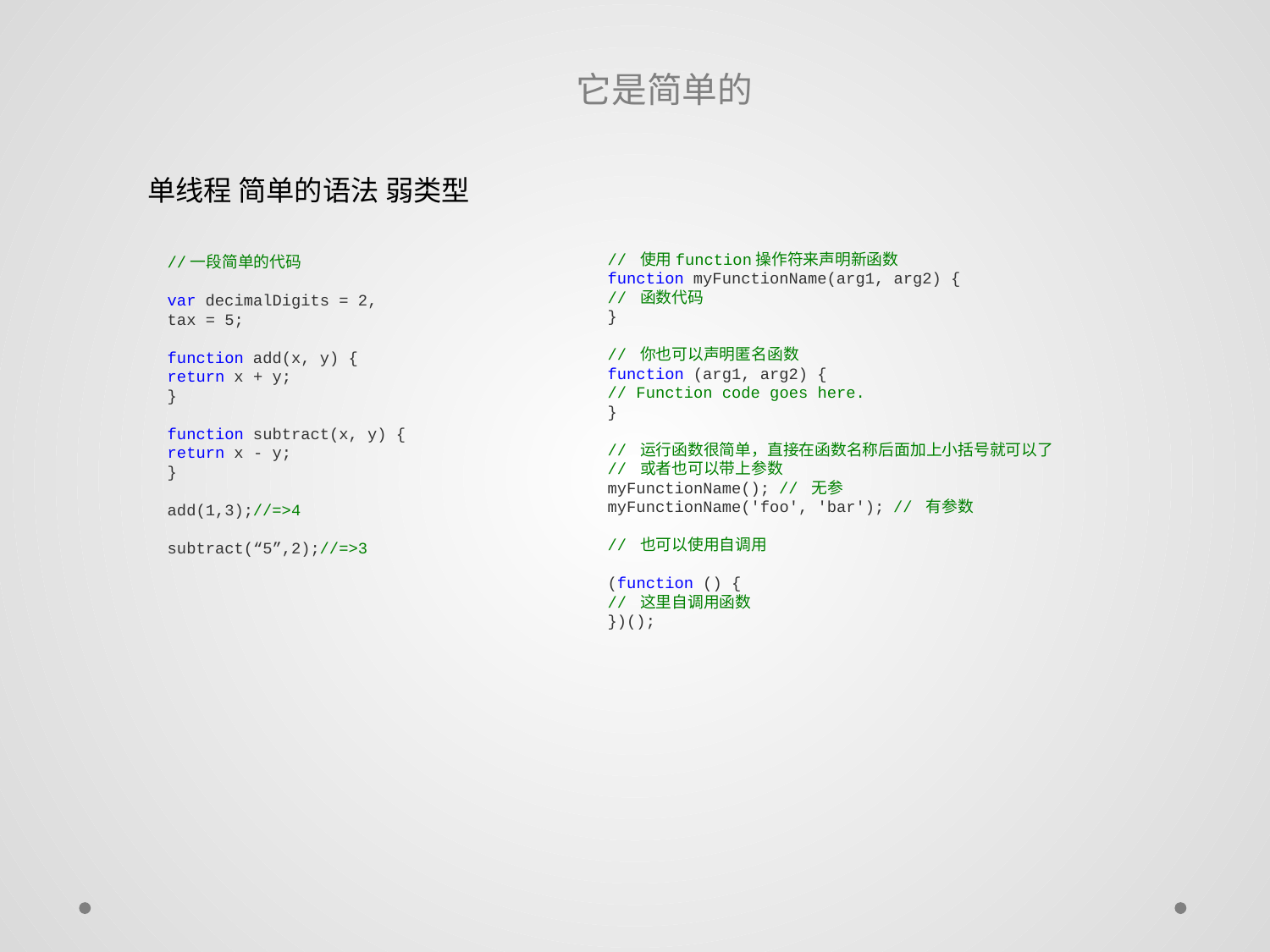

# 它是简单的
单线程 简单的语法 弱类型

//一段简单的代码

var decimalDigits = 2,
tax = 5;
function add(x, y) {
return x + y;
}
function subtract(x, y) {
return x - y;
}
add(1,3);//=>4

subtract(“5”,2);//=>3

// 使用function操作符来声明新函数
function myFunctionName(arg1, arg2) {
// 函数代码
}
// 你也可以声明匿名函数
function (arg1, arg2) {
// Function code goes here.
}
// 运行函数很简单，直接在函数名称后面加上小括号就可以了
// 或者也可以带上参数
myFunctionName(); // 无参
myFunctionName('foo', 'bar'); // 有参数
// 也可以使用自调用
(function () {
// 这里自调用函数
})();